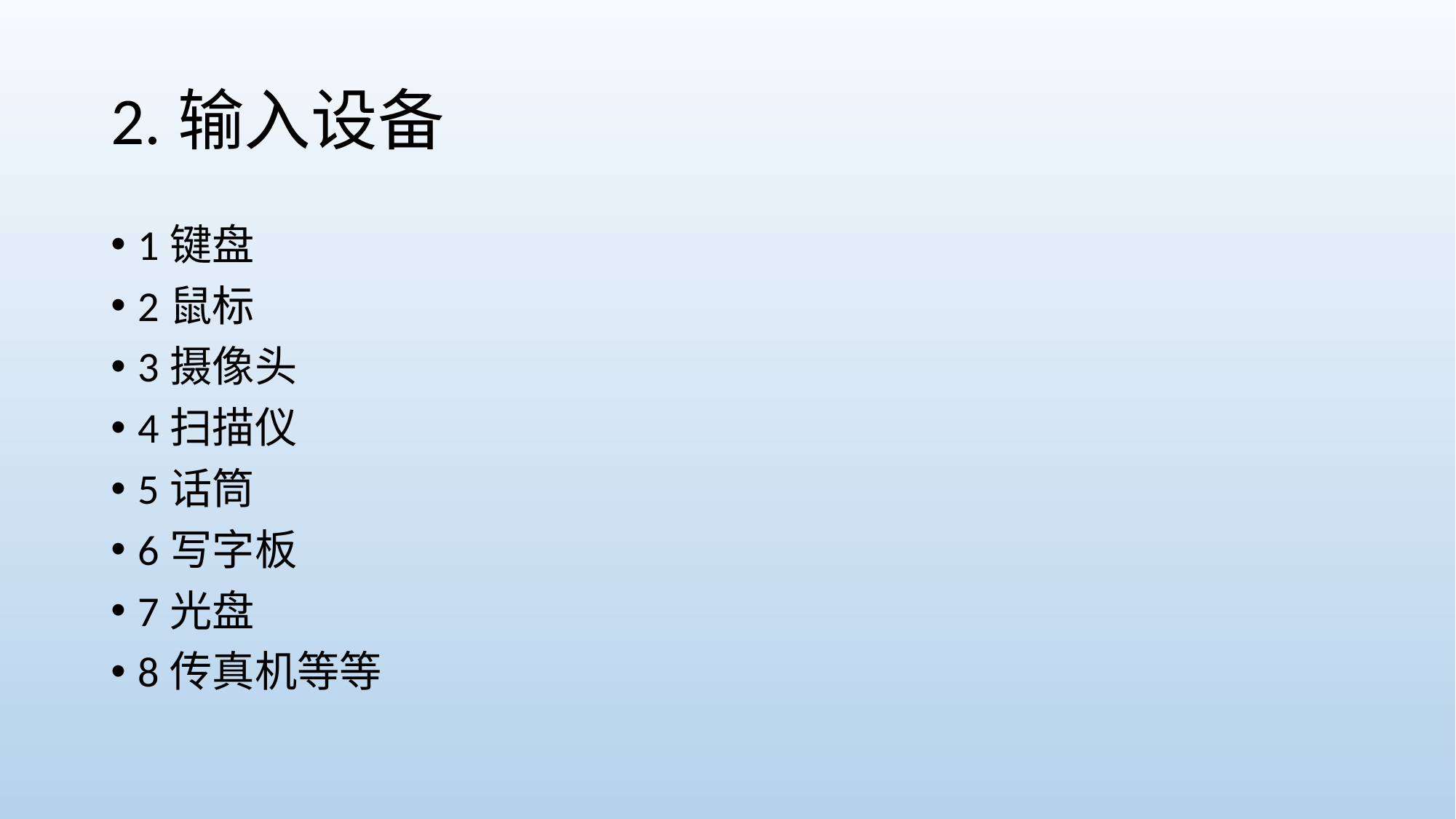

# 2.输入设备
1键盘
2鼠标
3摄像头
4扫描仪
5话筒
6写字板
7光盘
8传真机等等